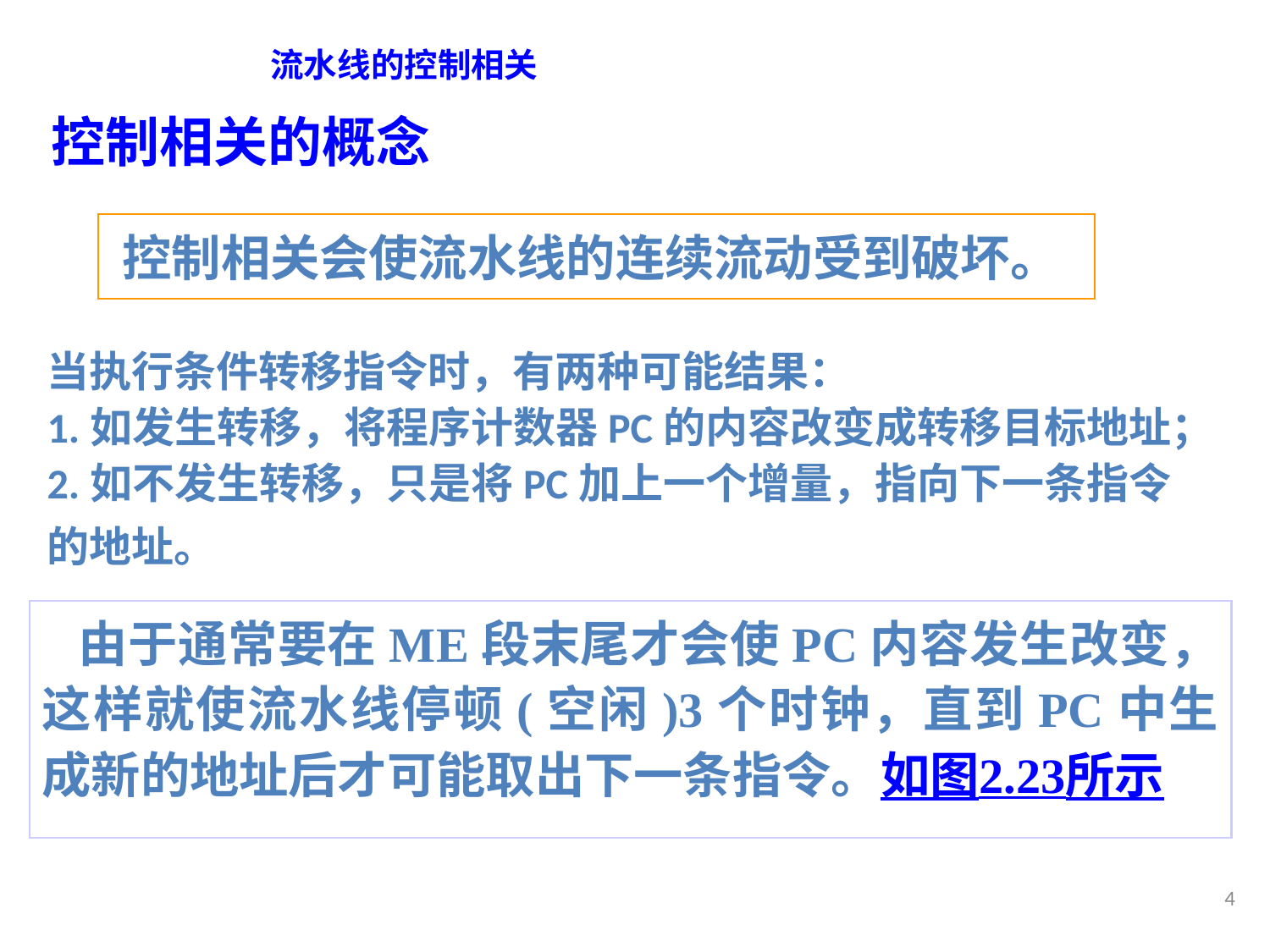

# 流水线的控制相关
控制相关的概念
控制相关会使流水线的连续流动受到破坏。
当执行条件转移指令时，有两种可能结果：
1.如发生转移，将程序计数器PC的内容改变成转移目标地址；
2.如不发生转移，只是将PC加上一个增量，指向下一条指令的地址。
  由于通常要在ME段末尾才会使PC内容发生改变，这样就使流水线停顿(空闲)3个时钟，直到PC中生成新的地址后才可能取出下一条指令。如图2.23所示
4